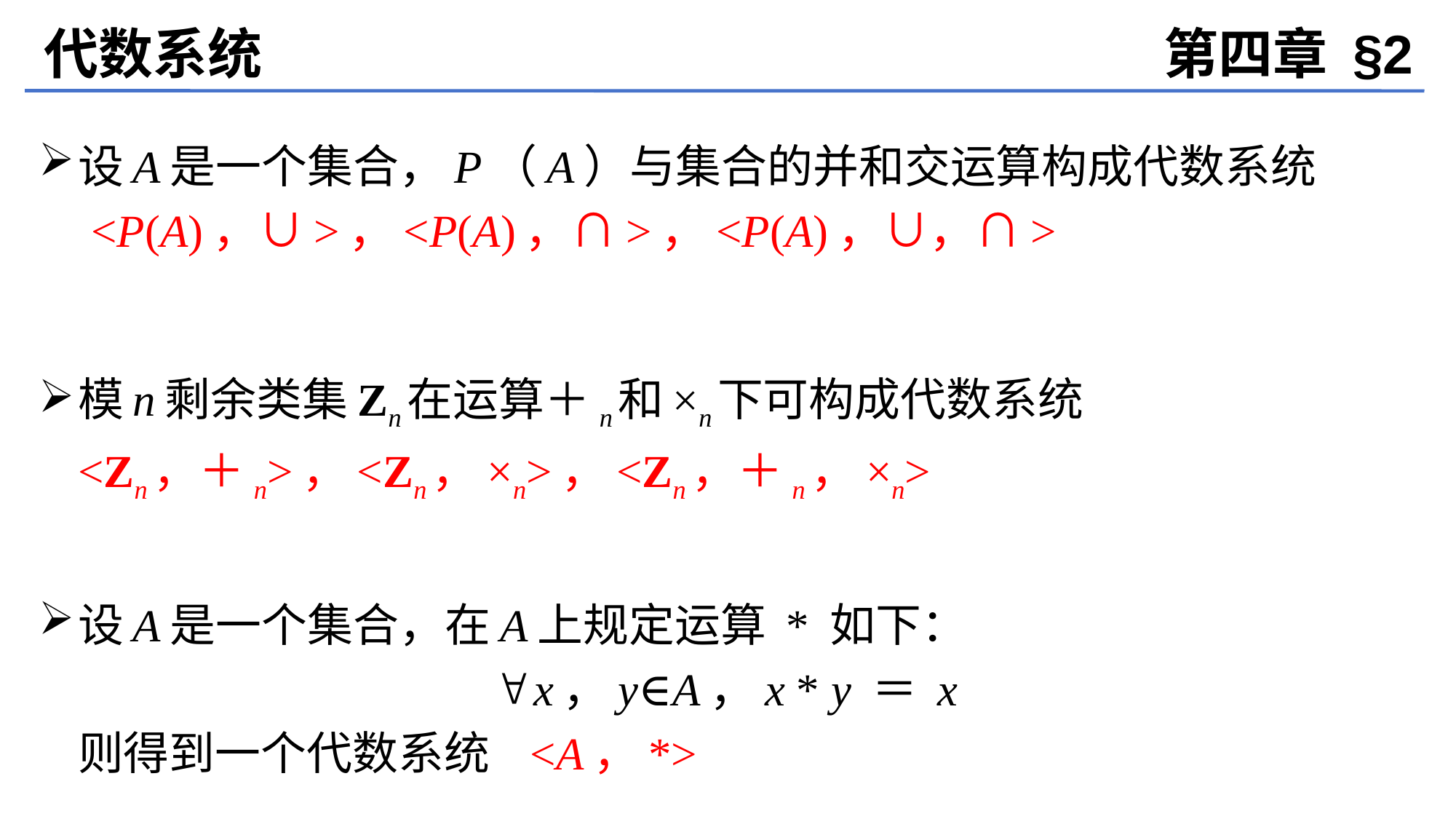

代数系统
第四章 §2
设A是一个集合，P（A）与集合的并和交运算构成代数系统
<P(A)，∪>，<P(A)，∩>，<P(A)，∪，∩>

模n剩余类集Zn在运算＋n和×n下可构成代数系统
	<Zn，＋n>，<Zn，×n>，<Zn，＋n，×n>

设A是一个集合，在A上规定运算 * 如下：
∀	x，y∈A，x * y ＝ x
	则得到一个代数系统   <A，*>